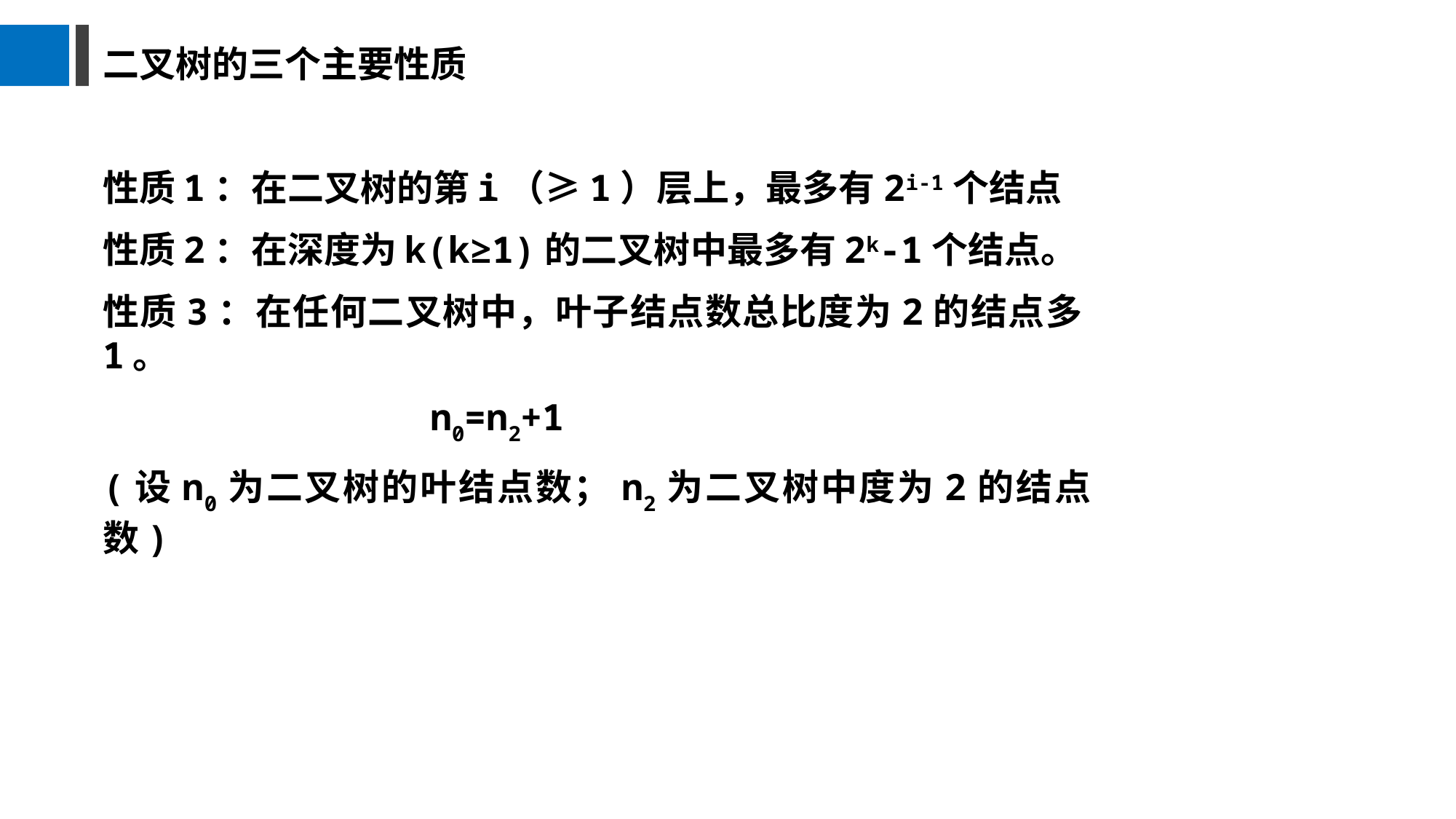

二叉树的三个主要性质

性质1：在二叉树的第i（≥1）层上，最多有2i-1个结点
性质2：在深度为k(k≥1)的二叉树中最多有2k-1个结点。
性质3：在任何二叉树中，叶子结点数总比度为2的结点多1。
               n0=n2+1
(设n0为二叉树的叶结点数；n2为二叉树中度为2的结点数)